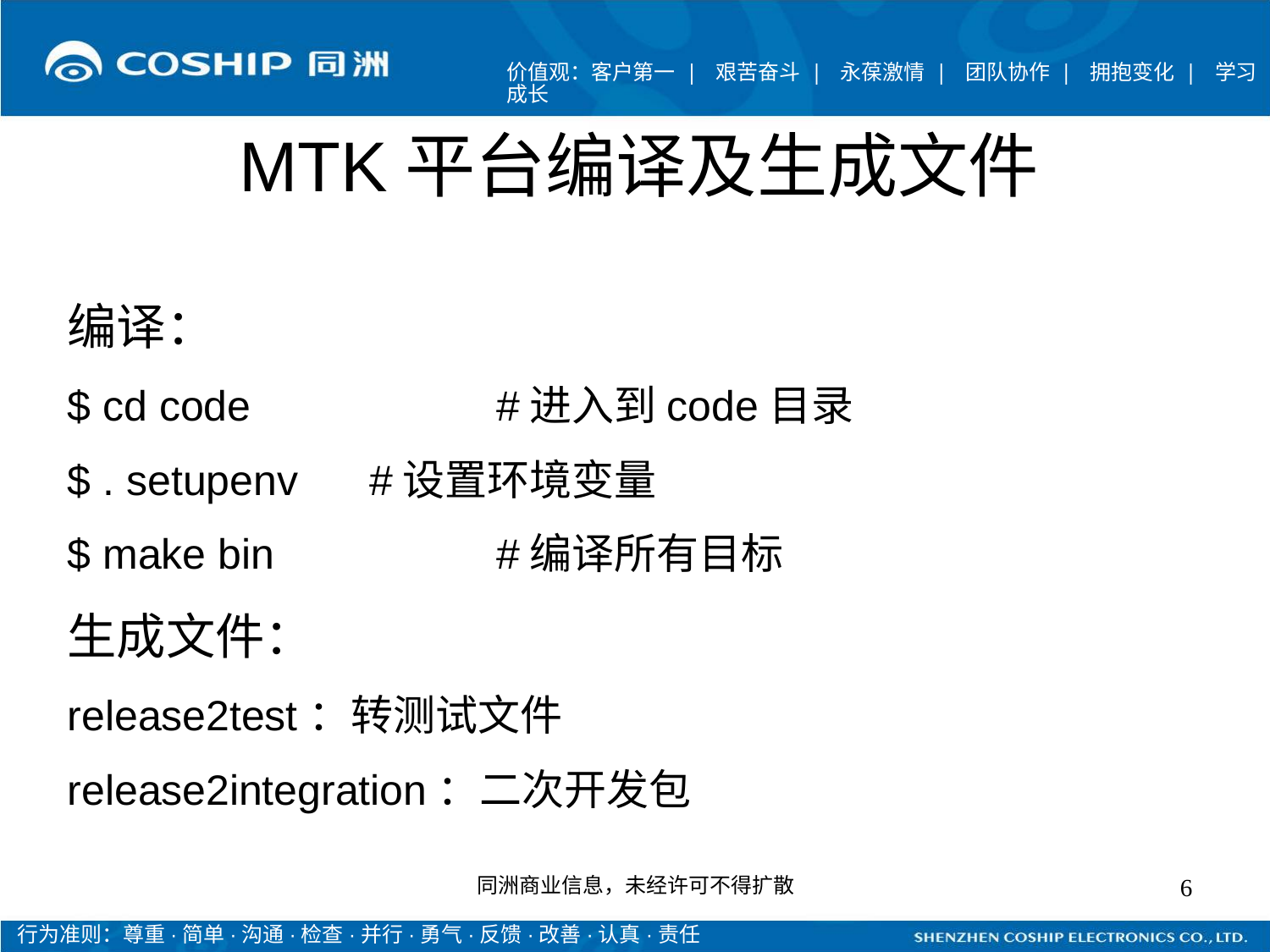

# MTK平台编译及生成文件
编译：
$ cd code		#进入到code目录
$ . setupenv 	#设置环境变量
$ make bin		#编译所有目标
生成文件：
release2test：转测试文件
release2integration：二次开发包